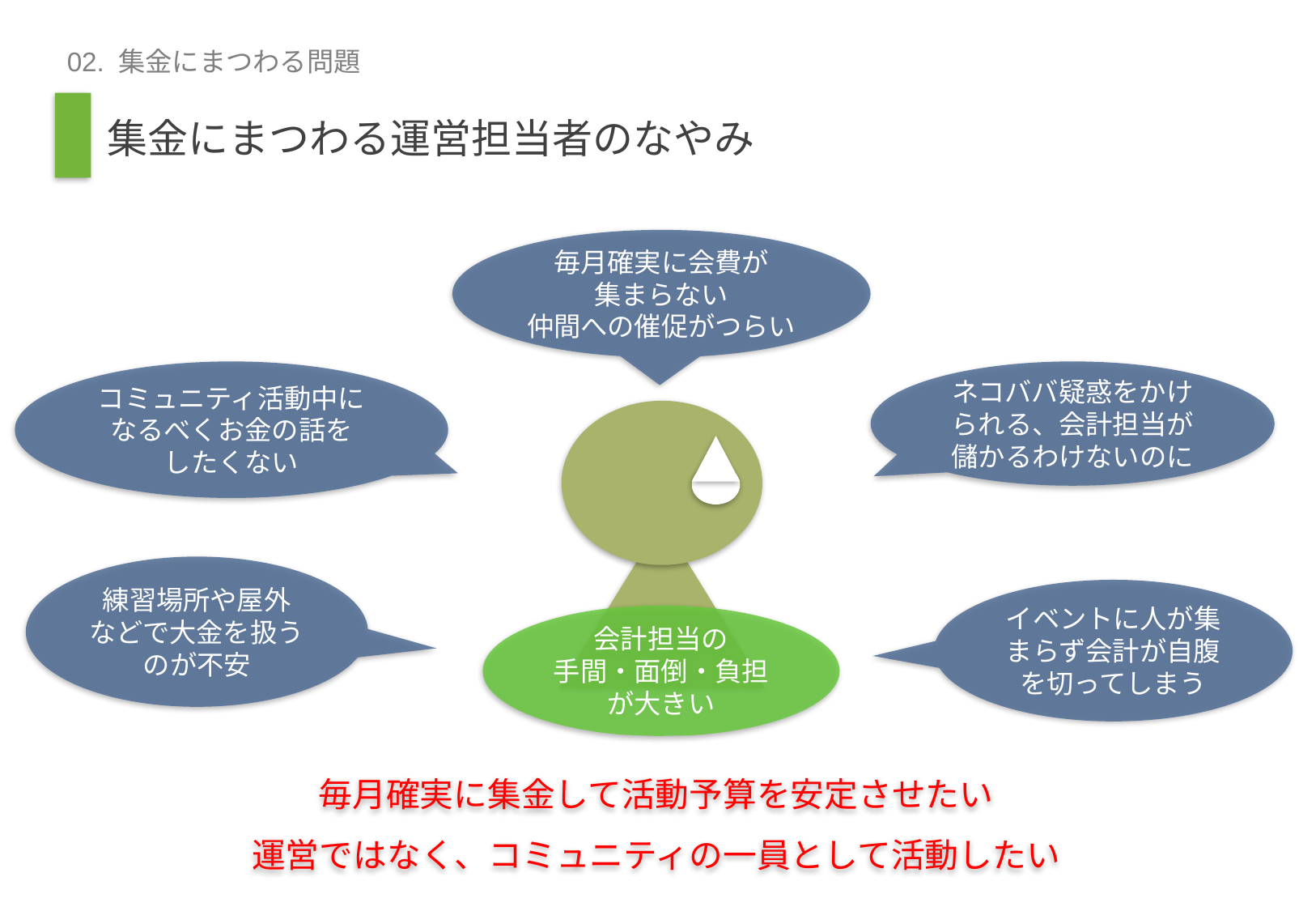

# 02. 集金にまつわる問題
　集金にまつわる運営担当者のなやみ
毎月確実に会費が
集まらない
仲間への催促がつらい
コミュニティ活動中になるべくお金の話を
したくない
ネコババ疑惑をかけられる、会計担当が儲かるわけないのに

練習場所や屋外
などで大金を扱うのが不安
イベントに人が集まらず会計が自腹を切ってしまう
会計担当の
手間・面倒・負担
が大きい
毎月確実に集金して活動予算を安定させたい
運営ではなく、コミュニティの一員として活動したい